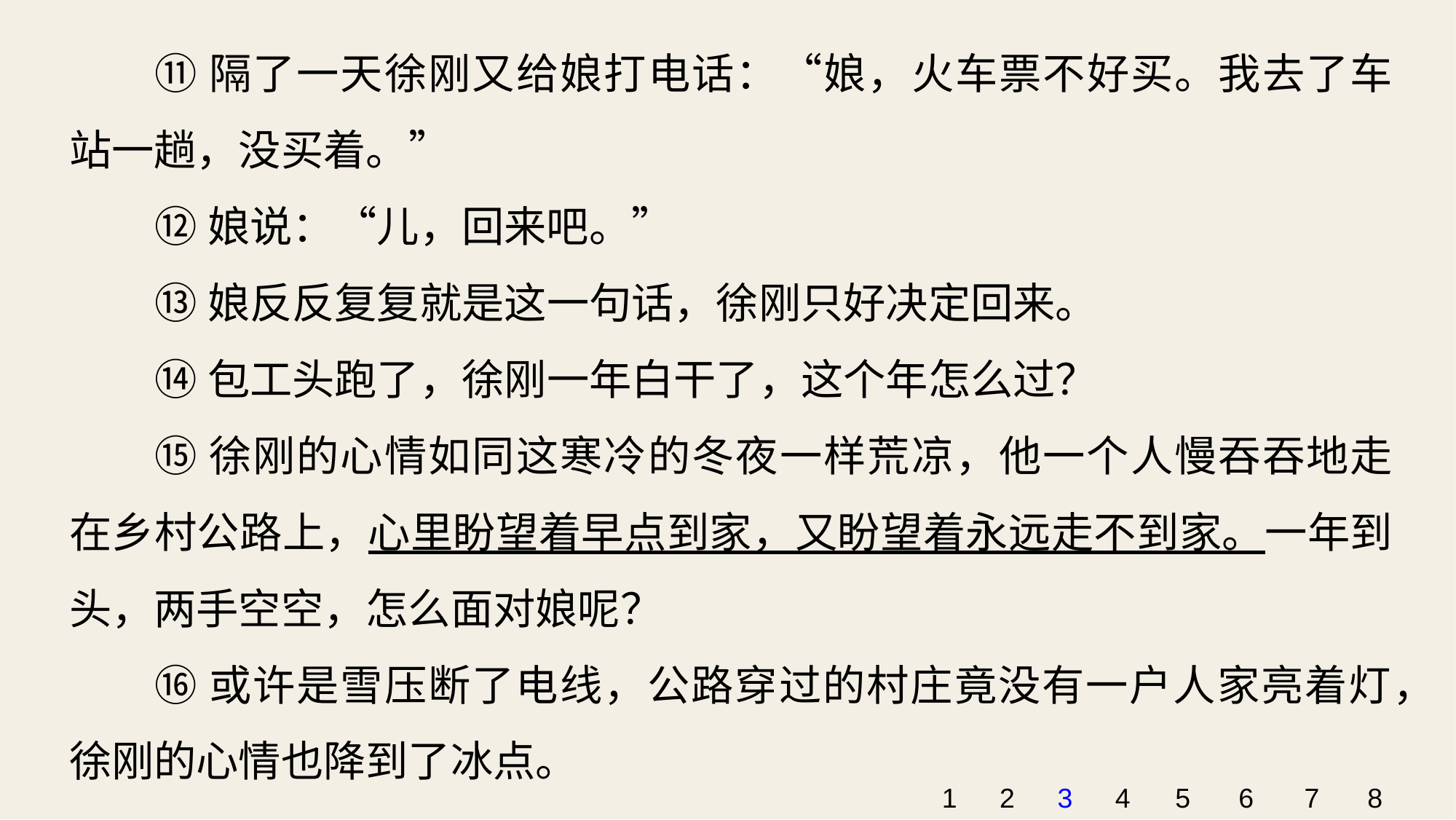

⑪隔了一天徐刚又给娘打电话：“娘，火车票不好买。我去了车站一趟，没买着。”
⑫娘说：“儿，回来吧。”
⑬娘反反复复就是这一句话，徐刚只好决定回来。
⑭包工头跑了，徐刚一年白干了，这个年怎么过？
⑮徐刚的心情如同这寒冷的冬夜一样荒凉，他一个人慢吞吞地走在乡村公路上，心里盼望着早点到家，又盼望着永远走不到家。一年到头，两手空空，怎么面对娘呢？
⑯或许是雪压断了电线，公路穿过的村庄竟没有一户人家亮着灯，徐刚的心情也降到了冰点。
1
2
3
4
5
6
7
8